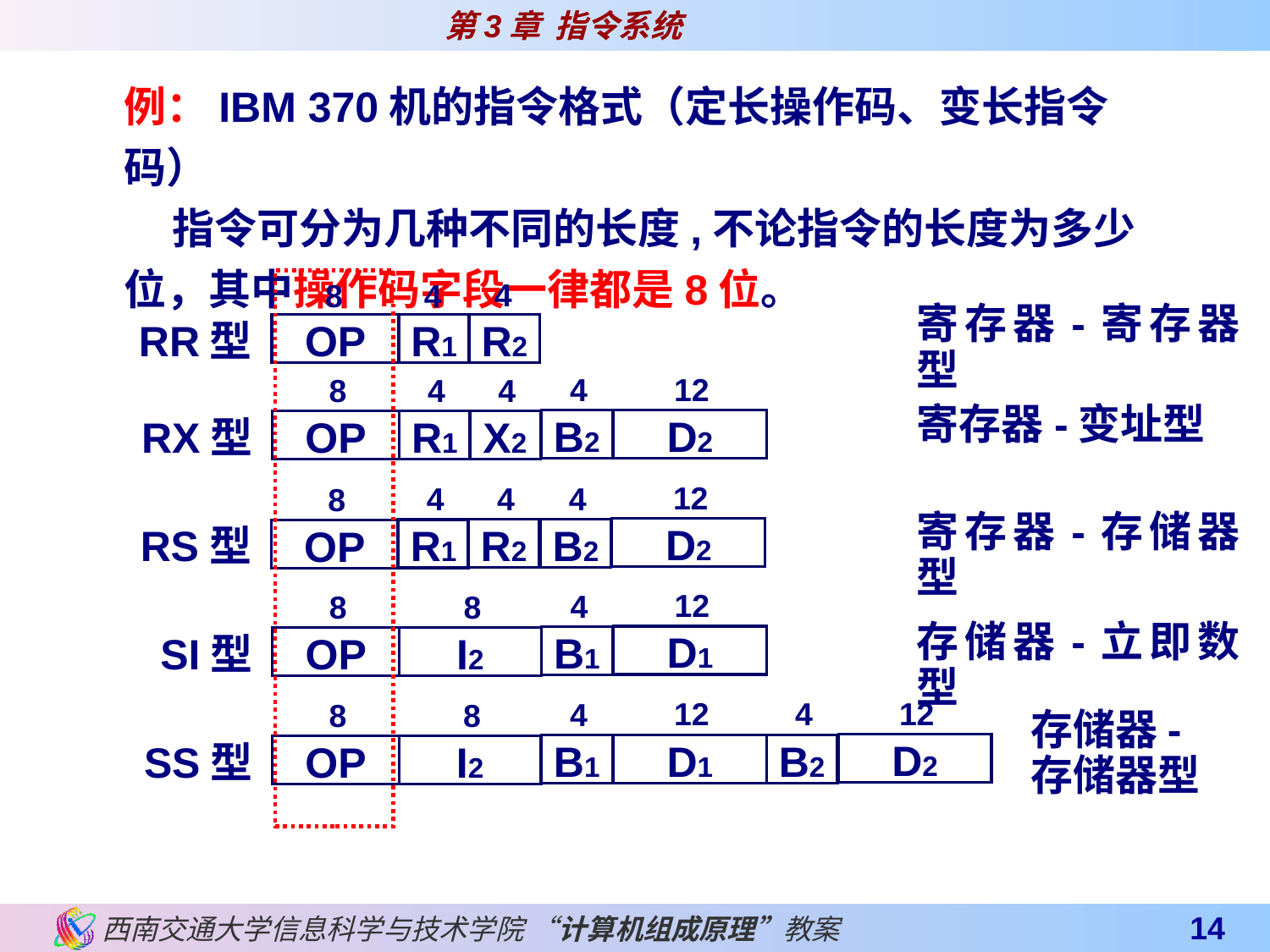

例：IBM 370机的指令格式（定长操作码、变长指令码）
    指令可分为几种不同的长度,不论指令的长度为多少位，其中操作码字段一律都是8位。

4
4
8
R2
R1
OP
RR型
寄存器-寄存器型
12
4
4
4
8
D2
B2
X2
R1
OP
RX型
寄存器-变址型
12
4
4
4
8
D2
B2
R2
R1
OP
RS型
寄存器-存储器型
12
4
8
8
D1
B1
SI型
I2
OP
存储器-立即数型
12
12
4
4
8
8
存储器-存储器型
D2
D1
B2
B1
SS型
I2
OP